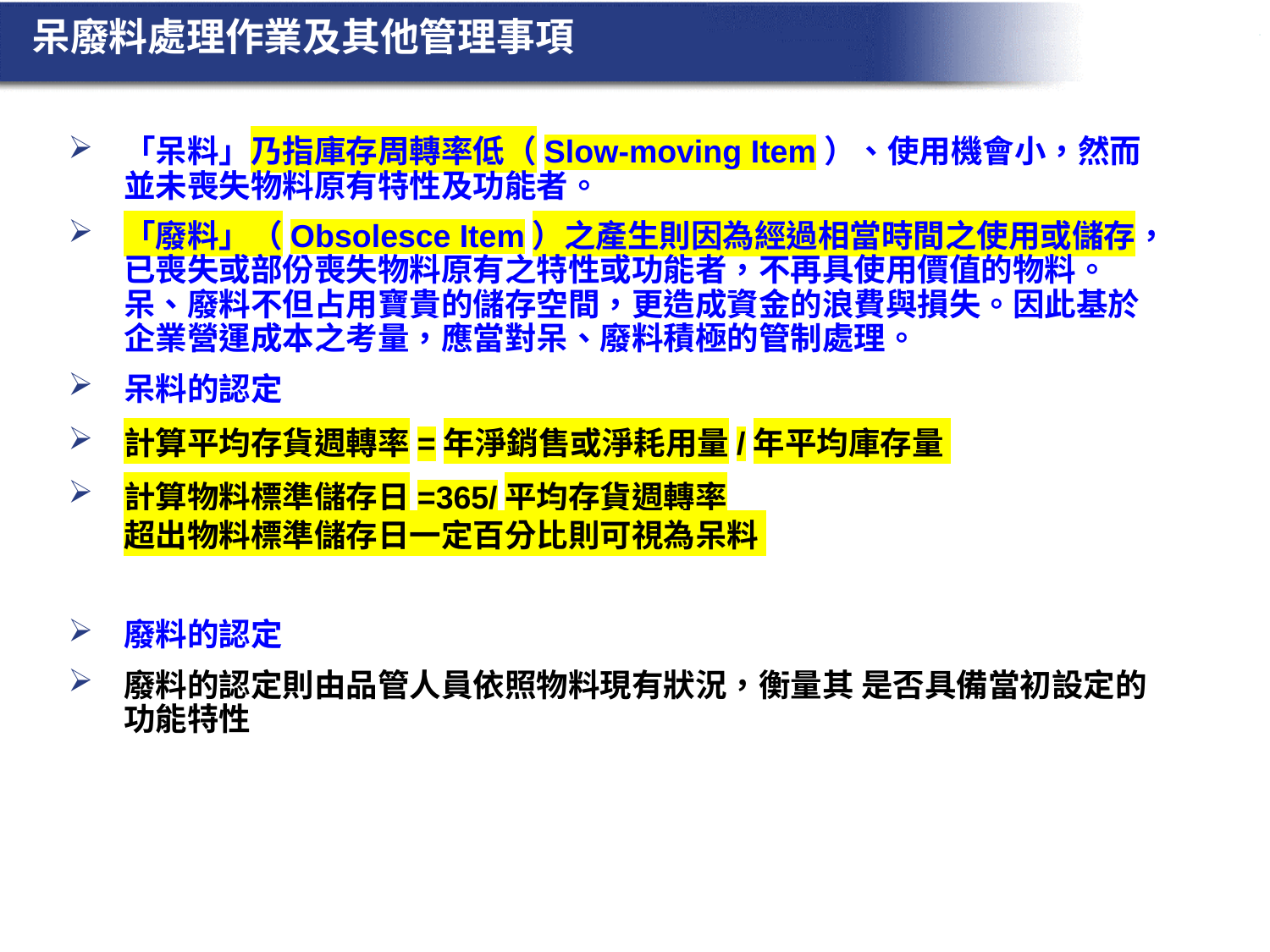

# 呆廢料處理作業及其他管理事項
「呆料」乃指庫存周轉率低（Slow-moving Item）、使用機會小，然而並未喪失物料原有特性及功能者。
「廢料」（Obsolesce Item）之產生則因為經過相當時間之使用或儲存，已喪失或部份喪失物料原有之特性或功能者，不再具使用價值的物料。呆、廢料不但占用寶貴的儲存空間，更造成資金的浪費與損失。因此基於企業營運成本之考量，應當對呆、廢料積極的管制處理。
呆料的認定
計算平均存貨週轉率=年淨銷售或淨耗用量/年平均庫存量
計算物料標準儲存日=365/平均存貨週轉率
超出物料標準儲存日一定百分比則可視為呆料

廢料的認定
廢料的認定則由品管人員依照物料現有狀況，衡量其 是否具備當初設定的功能特性